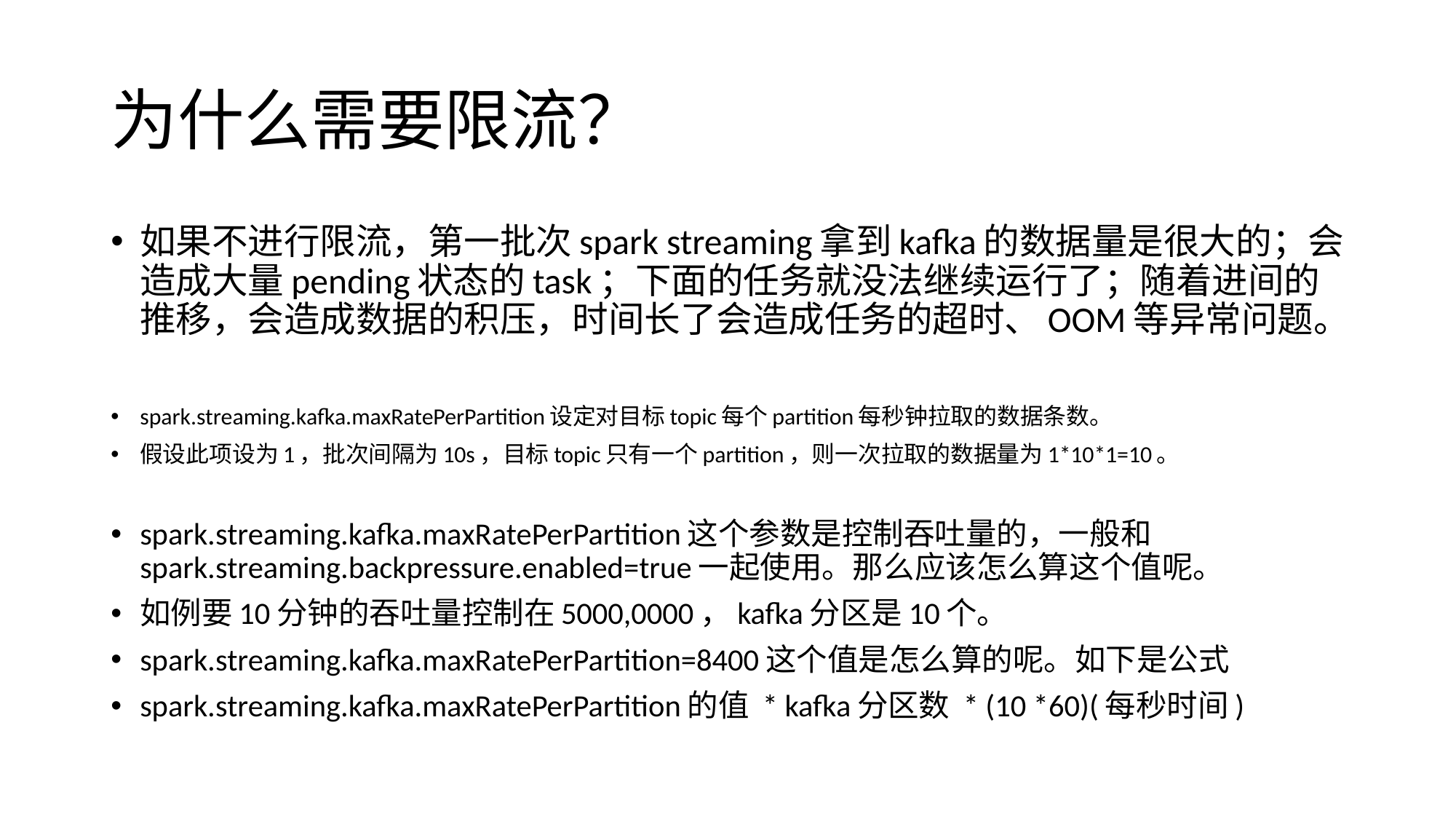

# 为什么需要限流？
如果不进行限流，第一批次spark streaming拿到kafka的数据量是很大的；会造成大量pending状态的task；下面的任务就没法继续运行了；随着进间的推移，会造成数据的积压，时间长了会造成任务的超时、OOM等异常问题。

spark.streaming.kafka.maxRatePerPartition设定对目标topic每个partition每秒钟拉取的数据条数。
假设此项设为1，批次间隔为10s，目标topic只有一个partition，则一次拉取的数据量为1*10*1=10。

spark.streaming.kafka.maxRatePerPartition这个参数是控制吞吐量的，一般和spark.streaming.backpressure.enabled=true一起使用。那么应该怎么算这个值呢。
如例要10分钟的吞吐量控制在5000,0000，kafka分区是10个。
spark.streaming.kafka.maxRatePerPartition=8400这个值是怎么算的呢。如下是公式
spark.streaming.kafka.maxRatePerPartition的值 * kafka分区数 * (10 *60)(每秒时间)